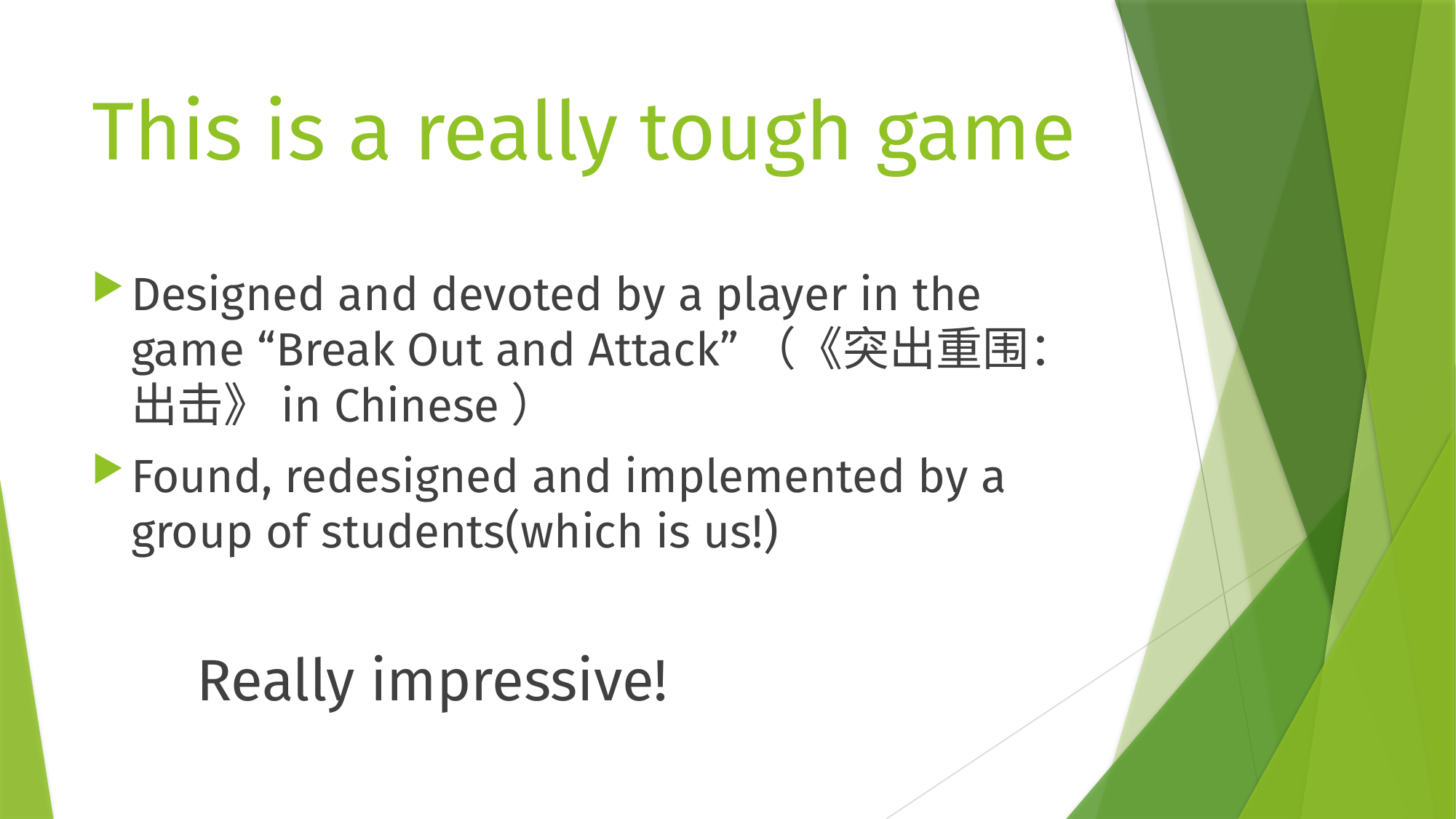

# This is a really tough game
Designed and devoted by a player in the game “Break Out and Attack”（《突出重围：出击》in Chinese）
Found, redesigned and implemented by a group of students(which is us!)

	Really impressive!